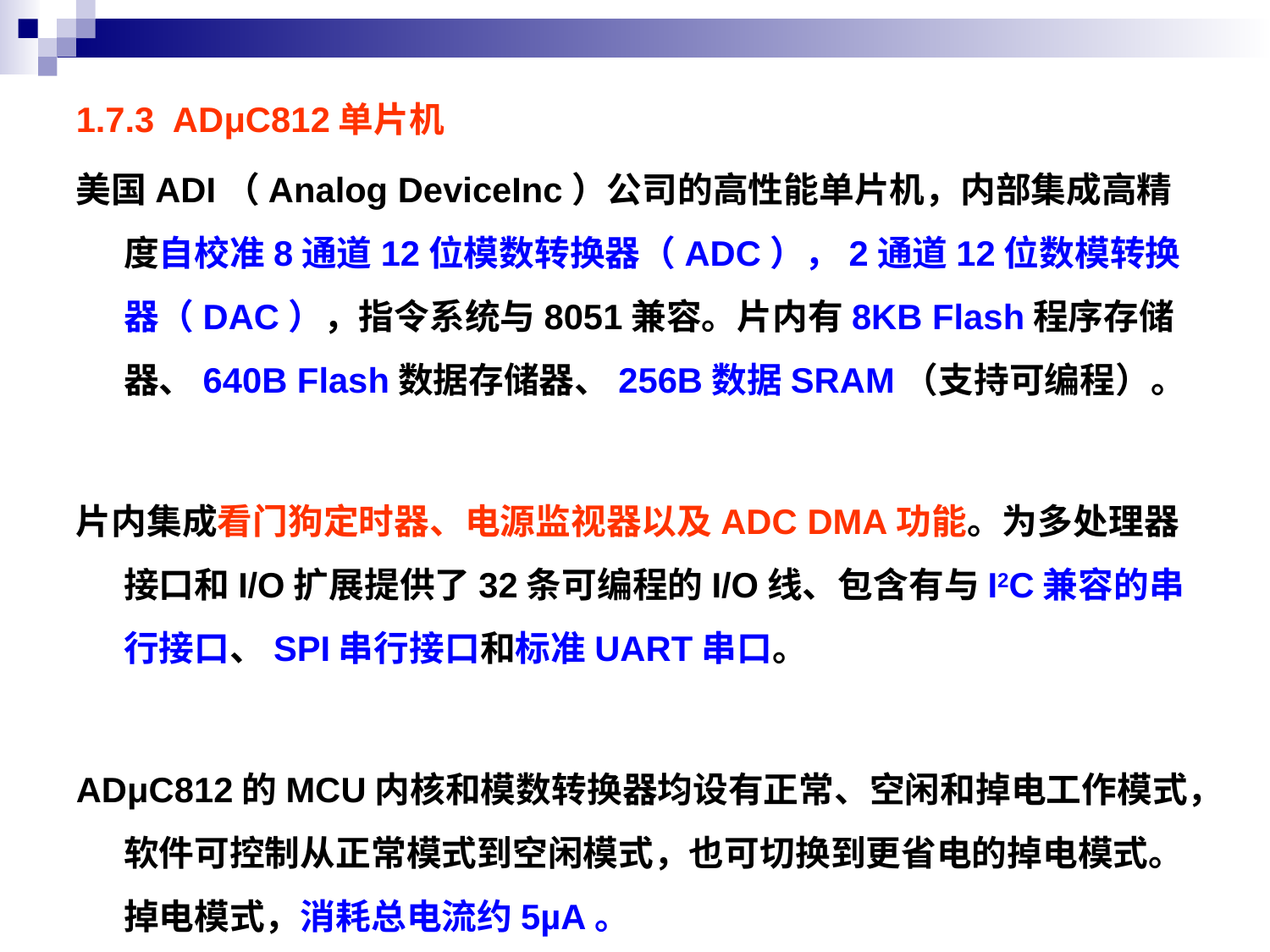

1.7.3  ADμC812单片机
美国ADI（Analog DeviceInc）公司的高性能单片机，内部集成高精度自校准8通道12位模数转换器（ADC），2通道12位数模转换器（DAC），指令系统与8051兼容。片内有8KB Flash程序存储器、640B Flash数据存储器、256B数据SRAM（支持可编程）。

片内集成看门狗定时器、电源监视器以及ADC DMA功能。为多处理器接口和I/O扩展提供了32条可编程的I/O线、包含有与I2C兼容的串行接口、SPI串行接口和标准UART串口。

ADμC812的MCU内核和模数转换器均设有正常、空闲和掉电工作模式，软件可控制从正常模式到空闲模式，也可切换到更省电的掉电模式。掉电模式，消耗总电流约5µA。